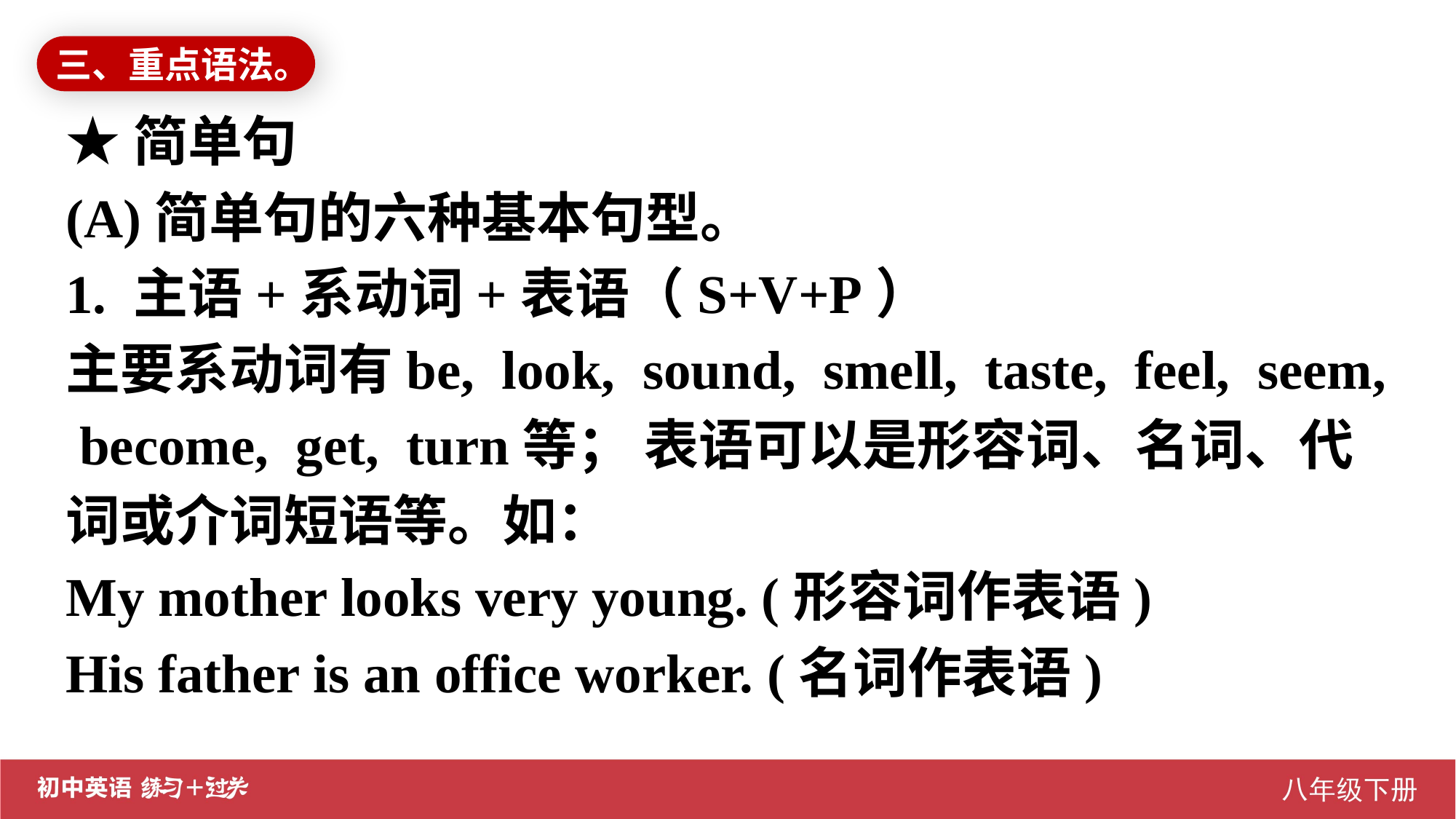

三、重点语法。
★简单句
(A)简单句的六种基本句型。
1. 主语+系动词+表语（S+V+P）
主要系动词有be,  look,  sound,  smell,  taste,  feel,  seem,  become,  get,  turn等； 表语可以是形容词、名词、代词或介词短语等。如：
My mother looks very young. (形容词作表语)
His father is an office worker. (名词作表语)